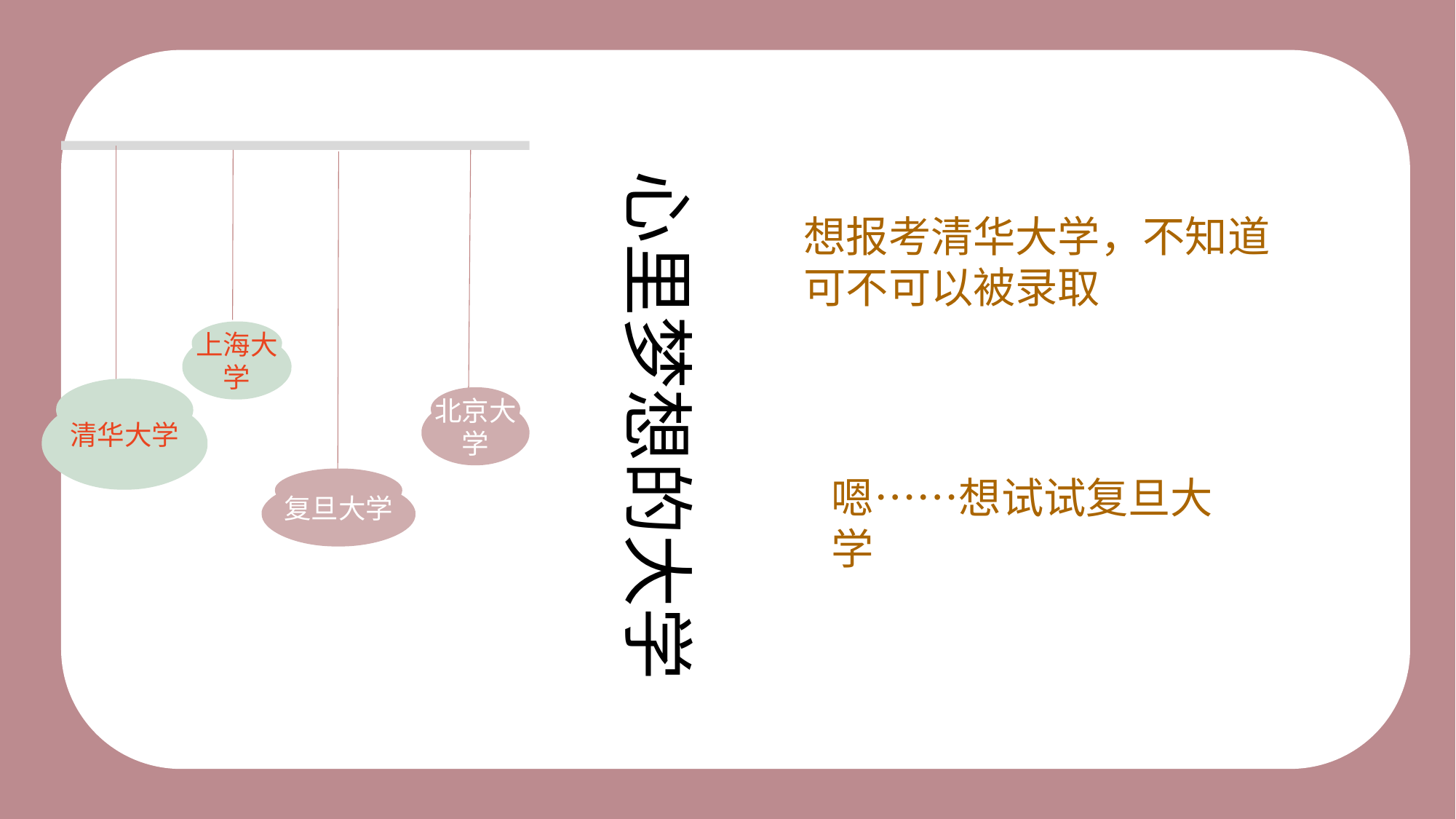

心里梦想的大学
想报考清华大学，不知道可不可以被录取
上海大学
清华大学
北京大学
嗯……想试试复旦大学
复旦大学